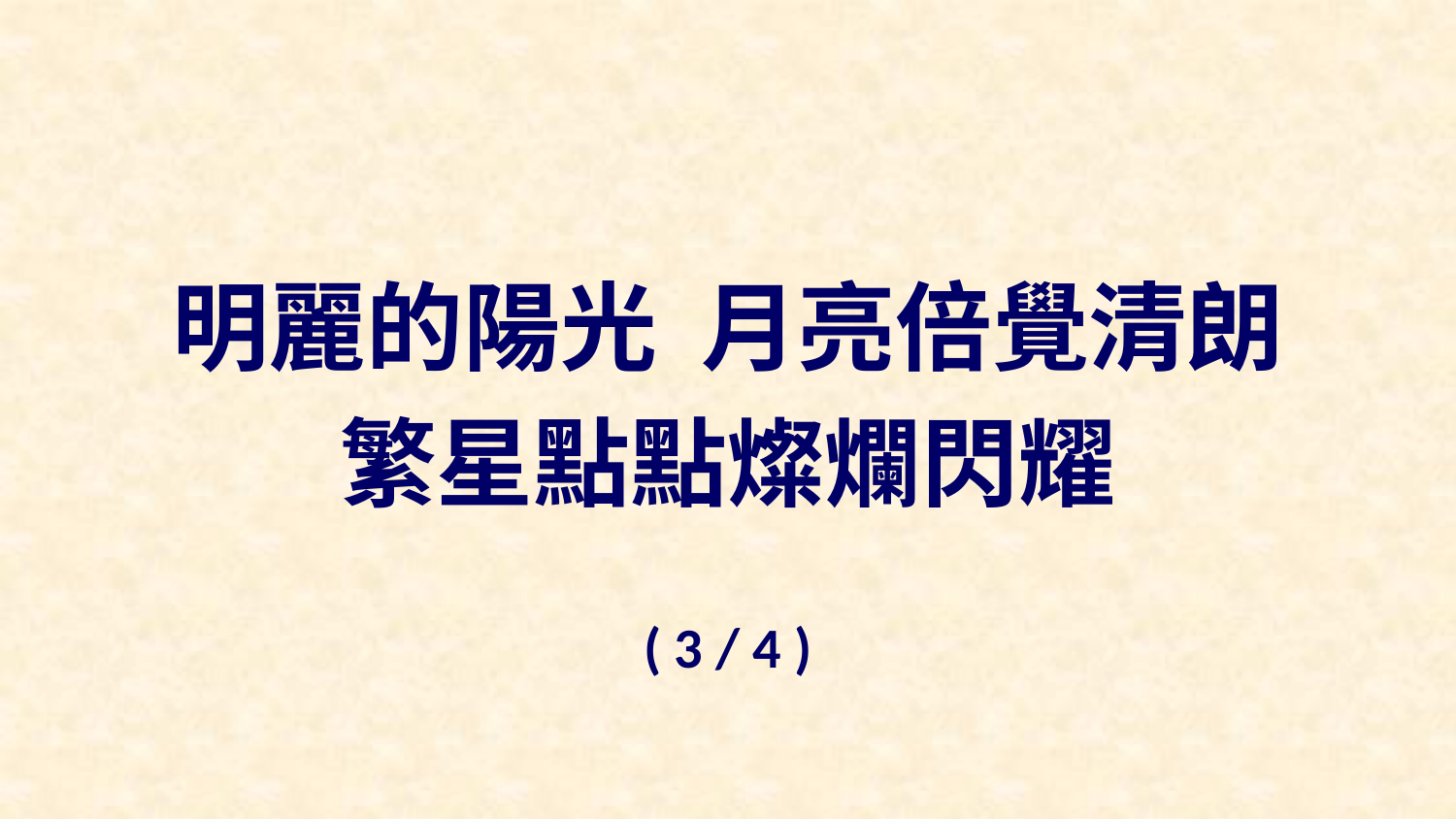

明麗的陽光  月亮倍覺清朗
繁星點點燦爛閃耀
( 3 / 4 )